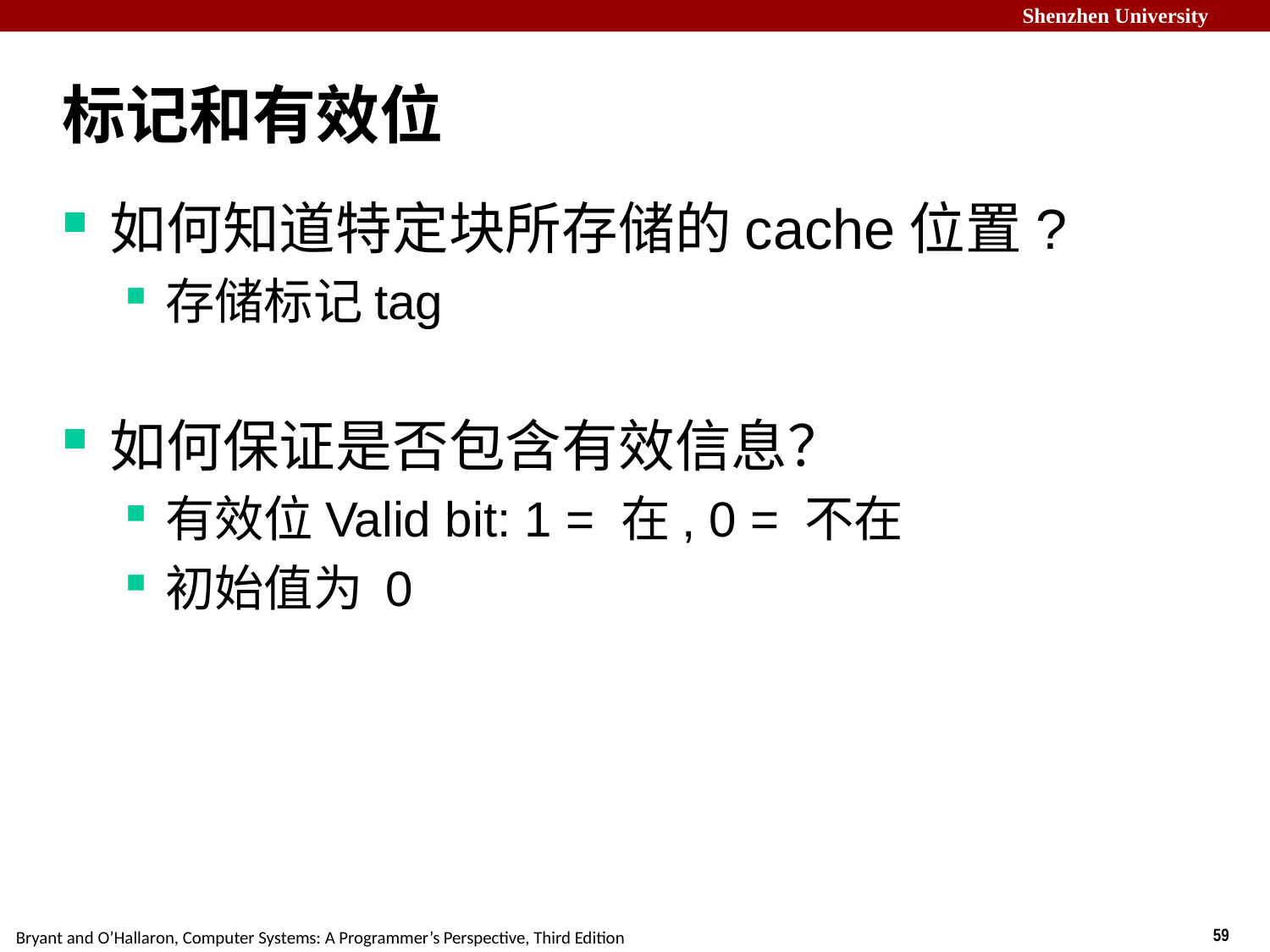

# 标记和有效位
如何知道特定块所存储的cache位置?
存储标记tag

如何保证是否包含有效信息？
有效位Valid bit: 1 = 在, 0 = 不在
初始值为 0